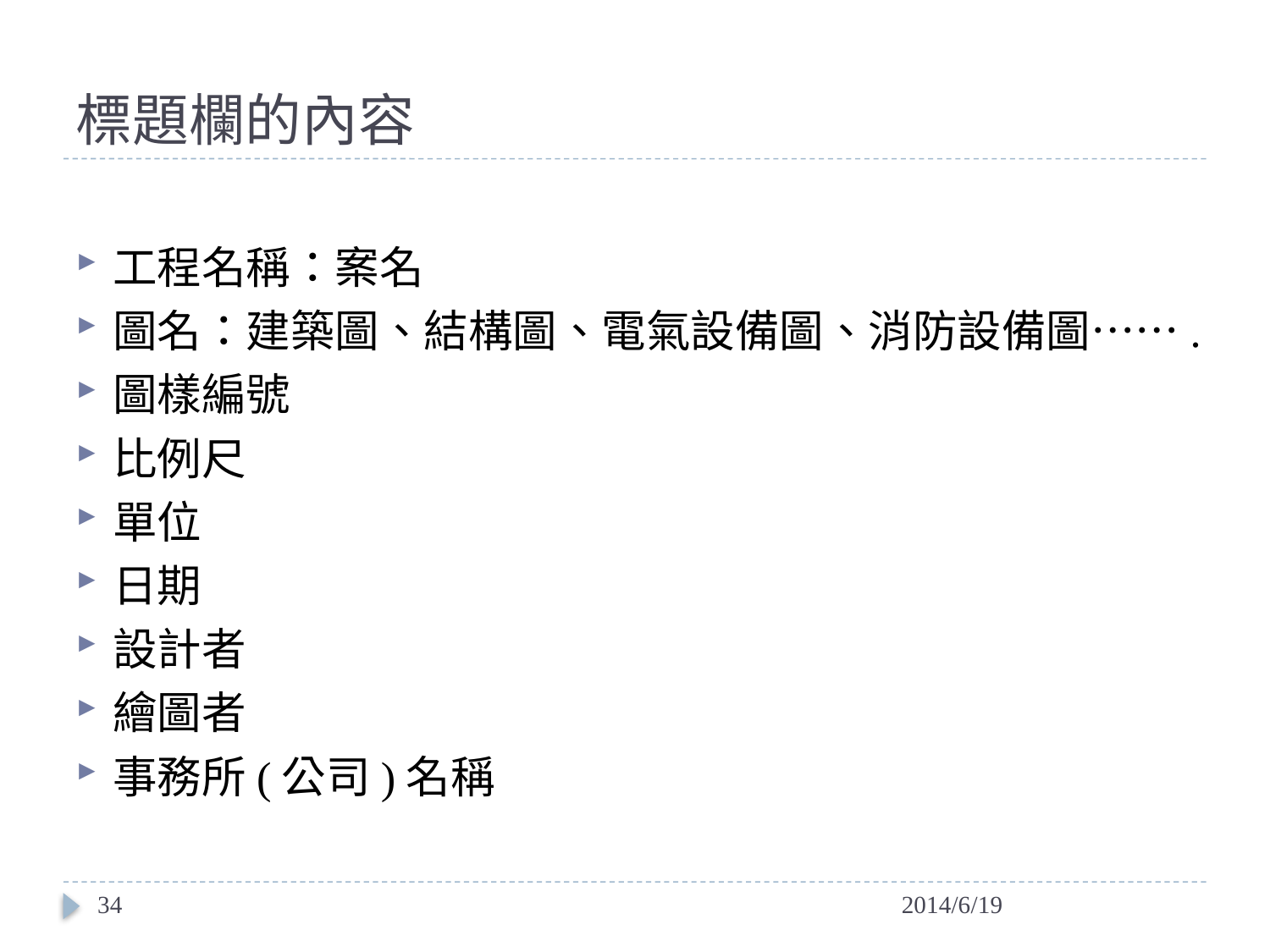

# 標題欄的內容

工程名稱：案名
圖名：建築圖、結構圖、電氣設備圖、消防設備圖…….
圖樣編號
比例尺
單位
日期
設計者
繪圖者
事務所(公司)名稱
34
2014/6/19